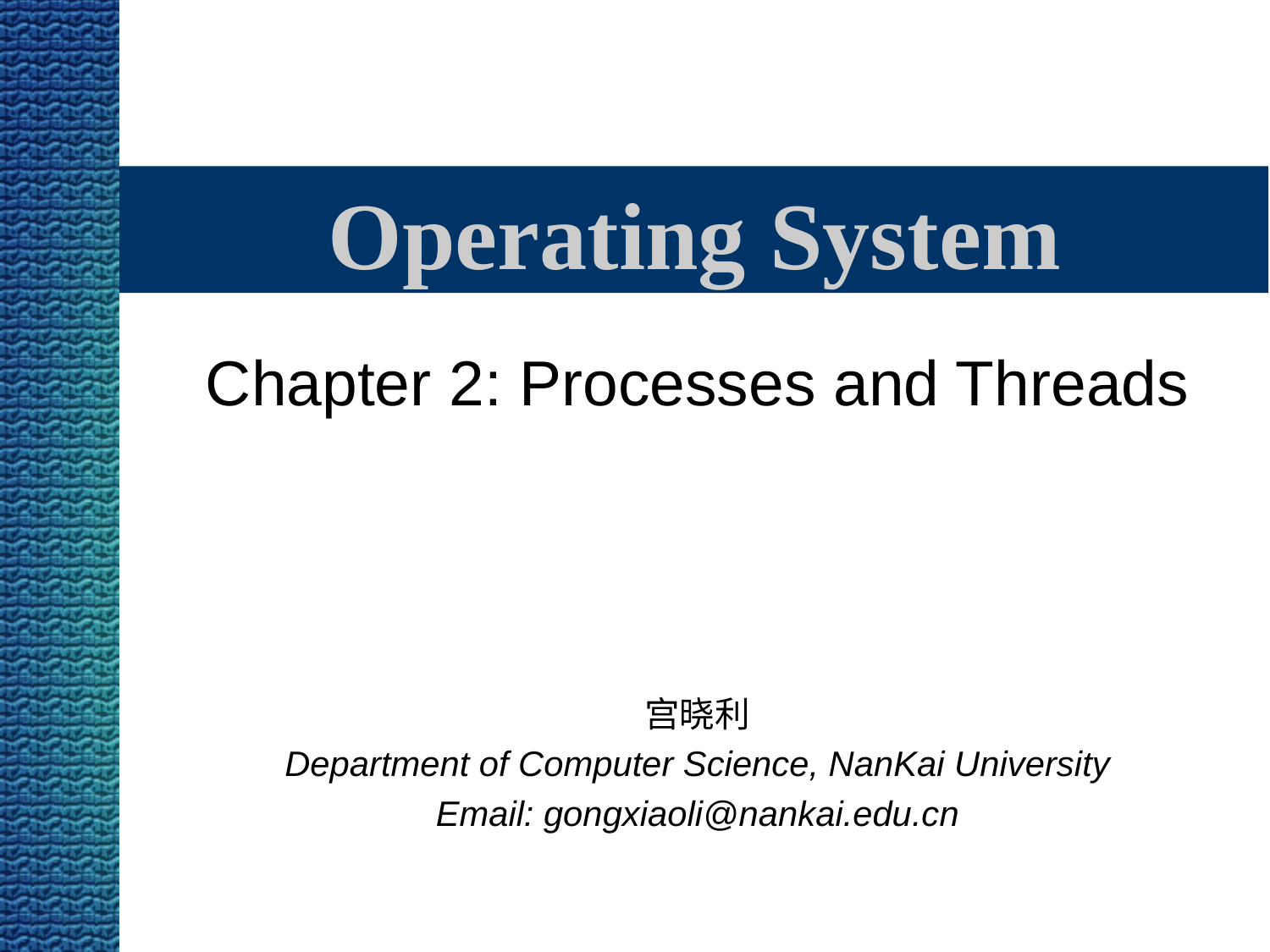

# Operating System
Chapter 2: Processes and Threads

宫晓利
Department of Computer Science, NanKai University
Email: gongxiaoli@nankai.edu.cn